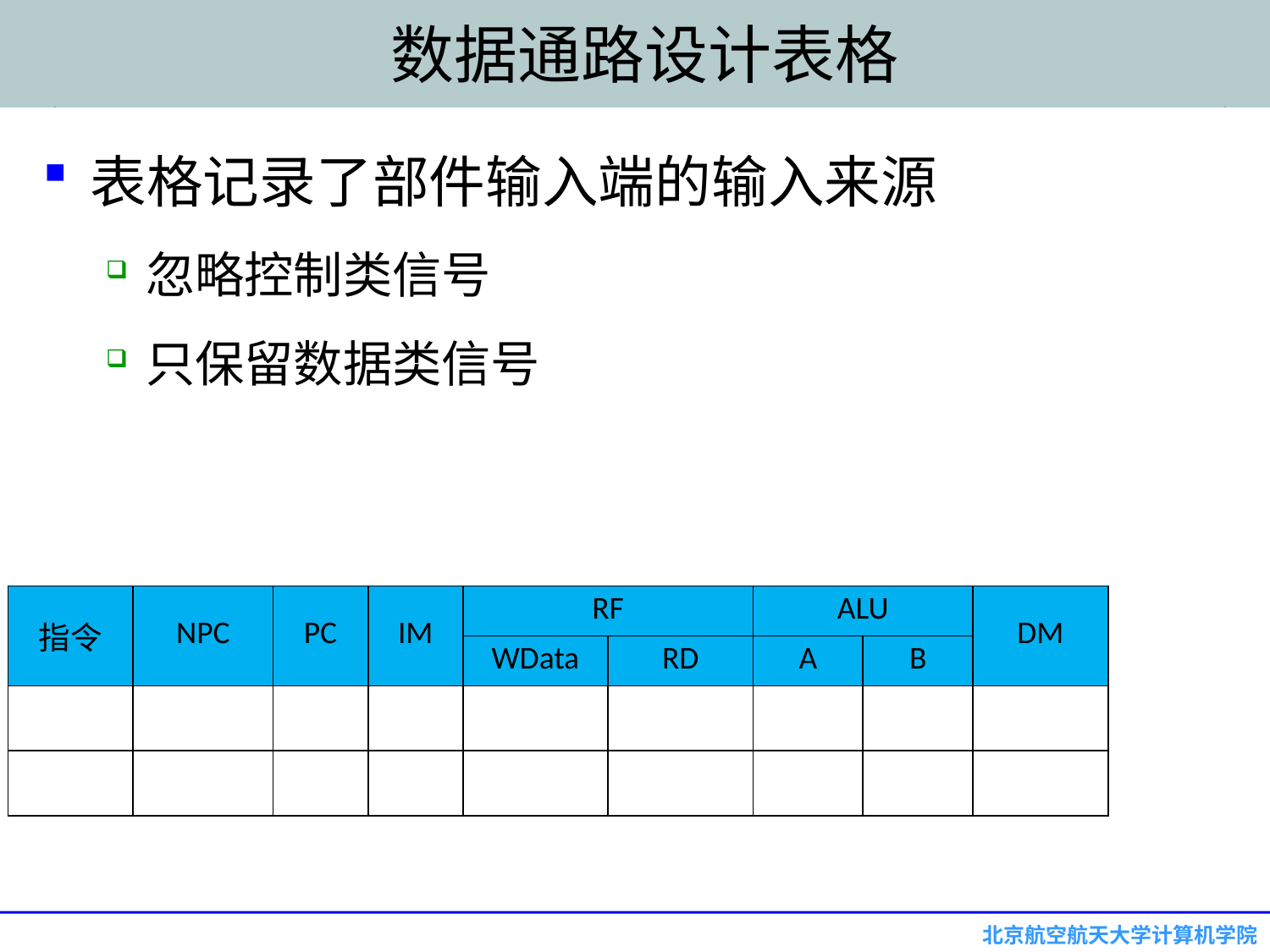

# 数据通路设计表格
表格记录了部件输入端的输入来源
忽略控制类信号
只保留数据类信号
| 指令 | NPC | PC | IM | RF |  | ALU |  | DM |
| --- | --- | --- | --- | --- | --- | --- | --- | --- |
|  |  |  |  | WData | RD | A | B |  |
|  |  |  |  |  |  |  |  |  |
|  |  |  |  |  |  |  |  |  |